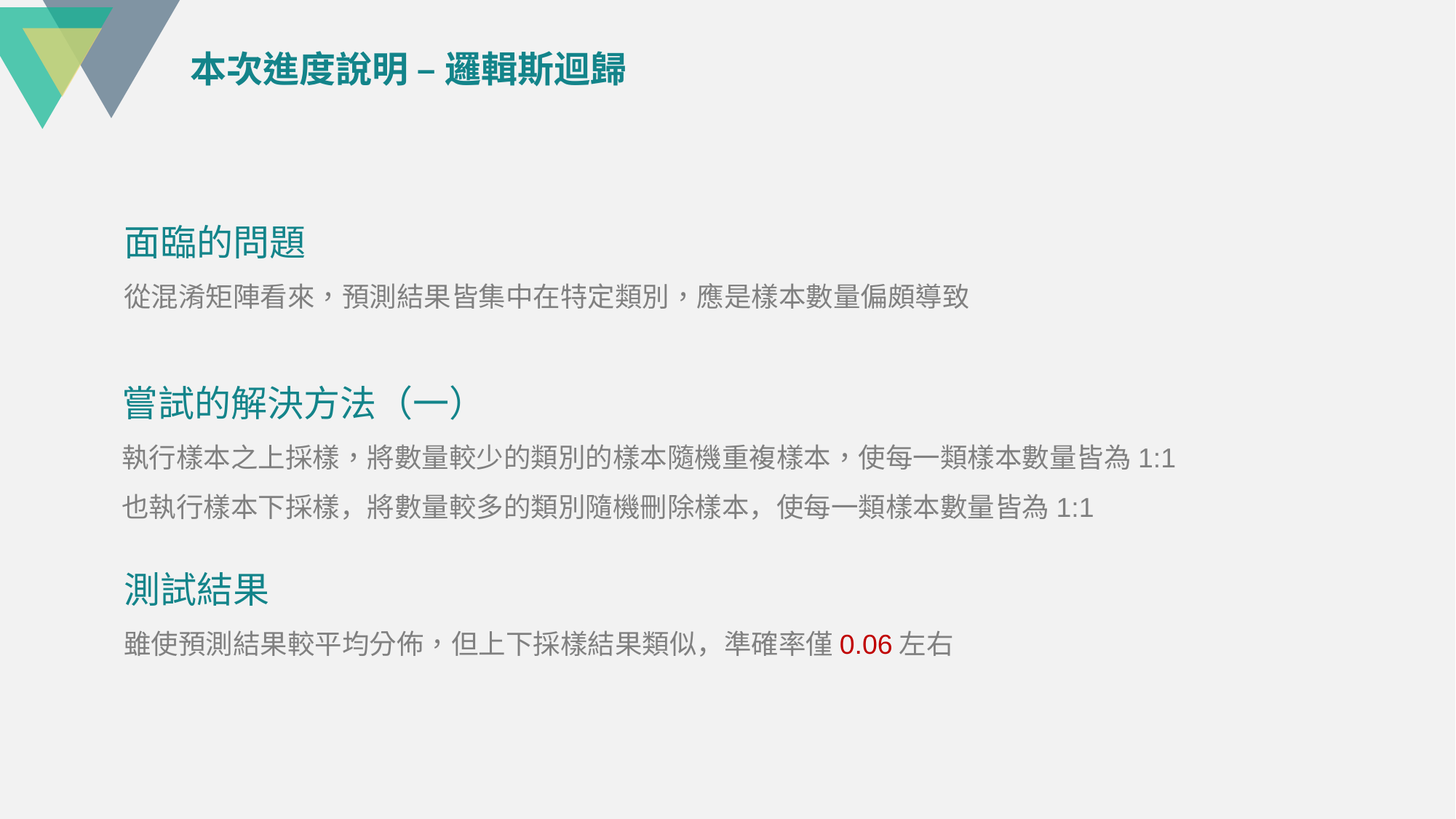

本次進度說明 – 邏輯斯迴歸
面臨的問題
從混淆矩陣看來，預測結果皆集中在特定類別，應是樣本數量偏頗導致
嘗試的解決方法（一）
執行樣本之上採樣，將數量較少的類別的樣本隨機重複樣本，使每一類樣本數量皆為1:1
也執行樣本下採樣，將數量較多的類別隨機刪除樣本，使每一類樣本數量皆為1:1
測試結果
雖使預測結果較平均分佈，但上下採樣結果類似，準確率僅0.06左右